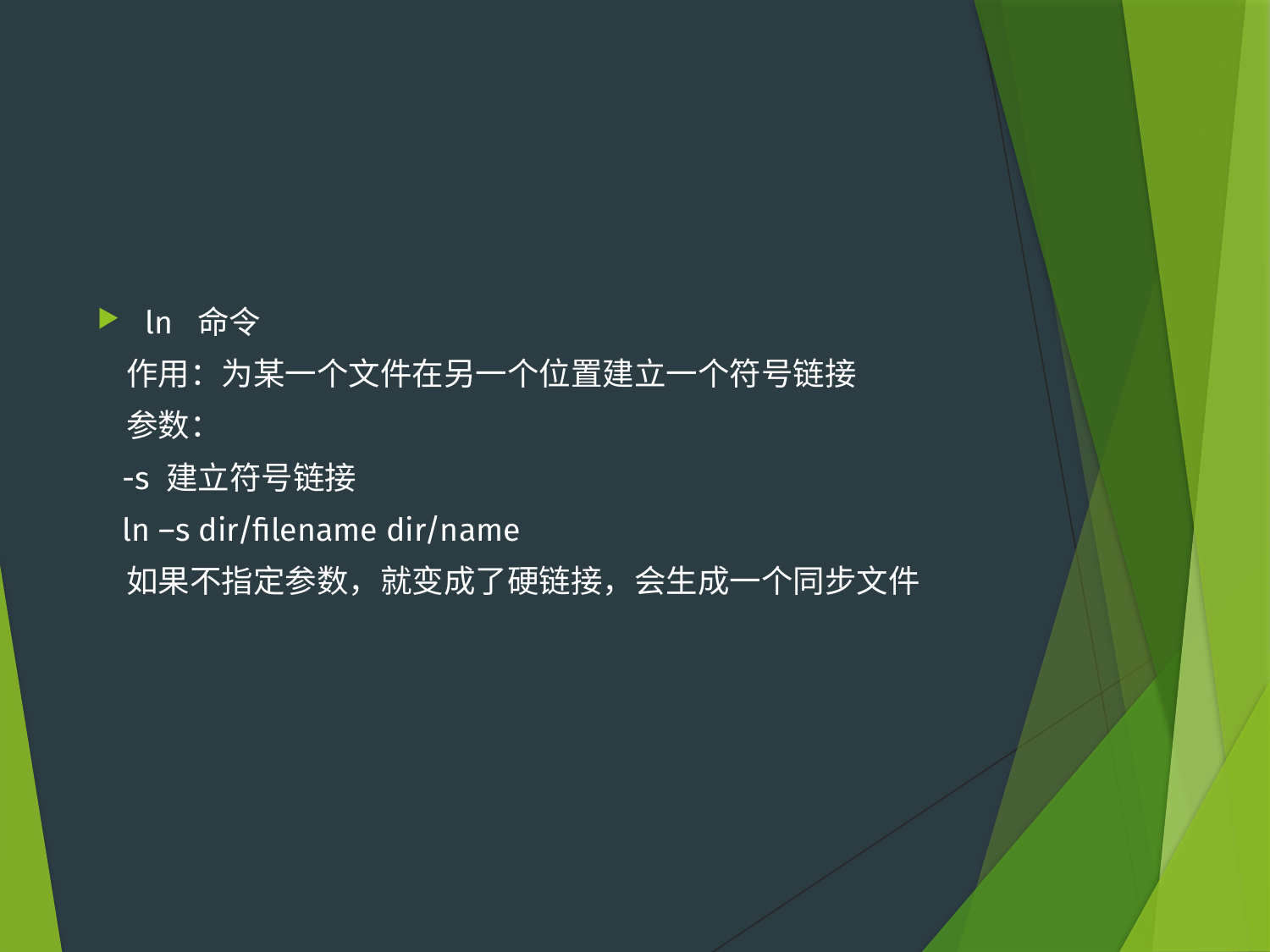

#
ln  命令
   作用：为某一个文件在另一个位置建立一个符号链接
   参数：
   -s 建立符号链接
   ln –s dir/filename dir/name
   如果不指定参数，就变成了硬链接，会生成一个同步文件